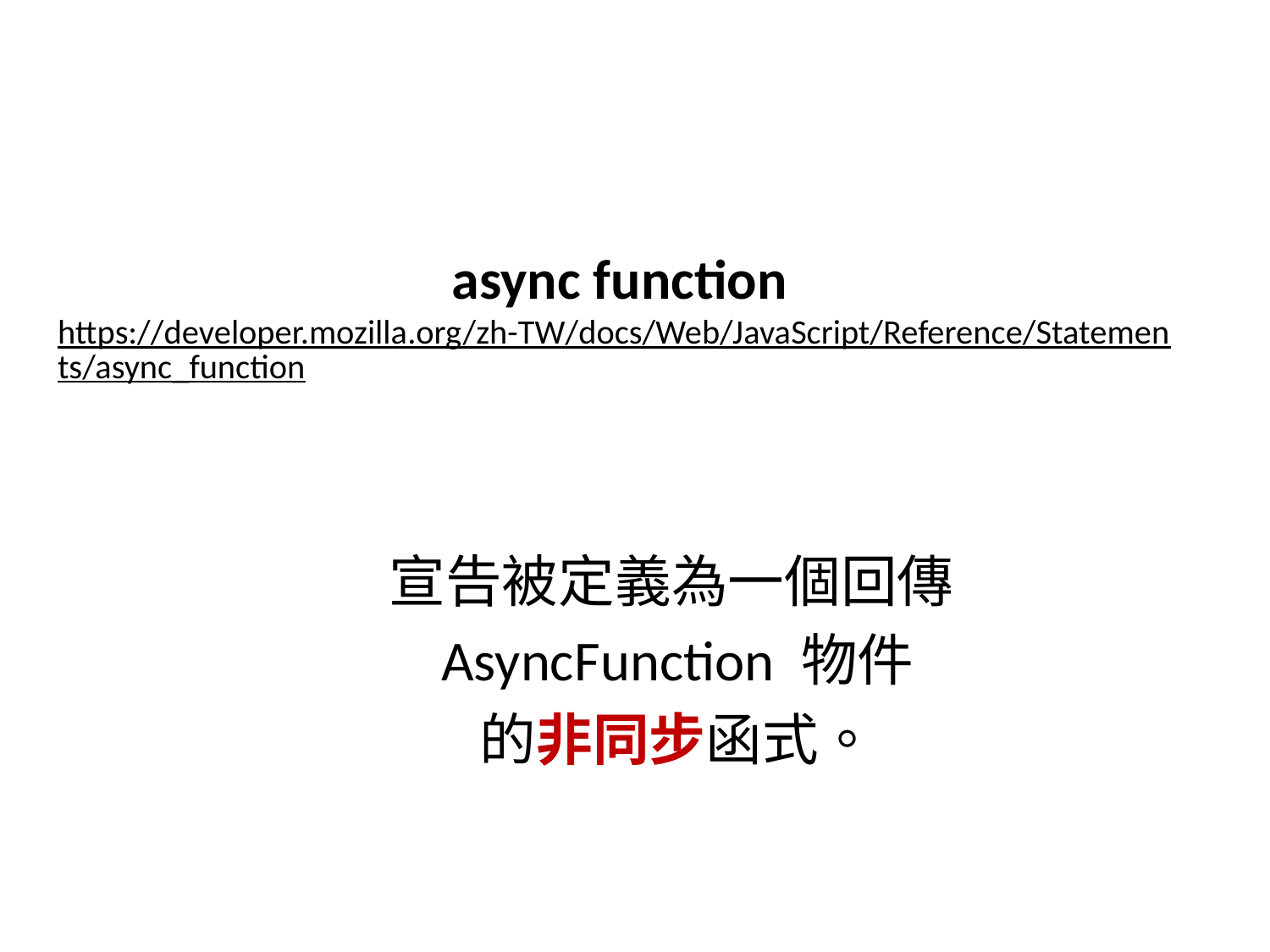

# async function https://developer.mozilla.org/zh-TW/docs/Web/JavaScript/Reference/Statements/async_function
宣告被定義為一個回傳
AsyncFunction 物件
的非同步函式。